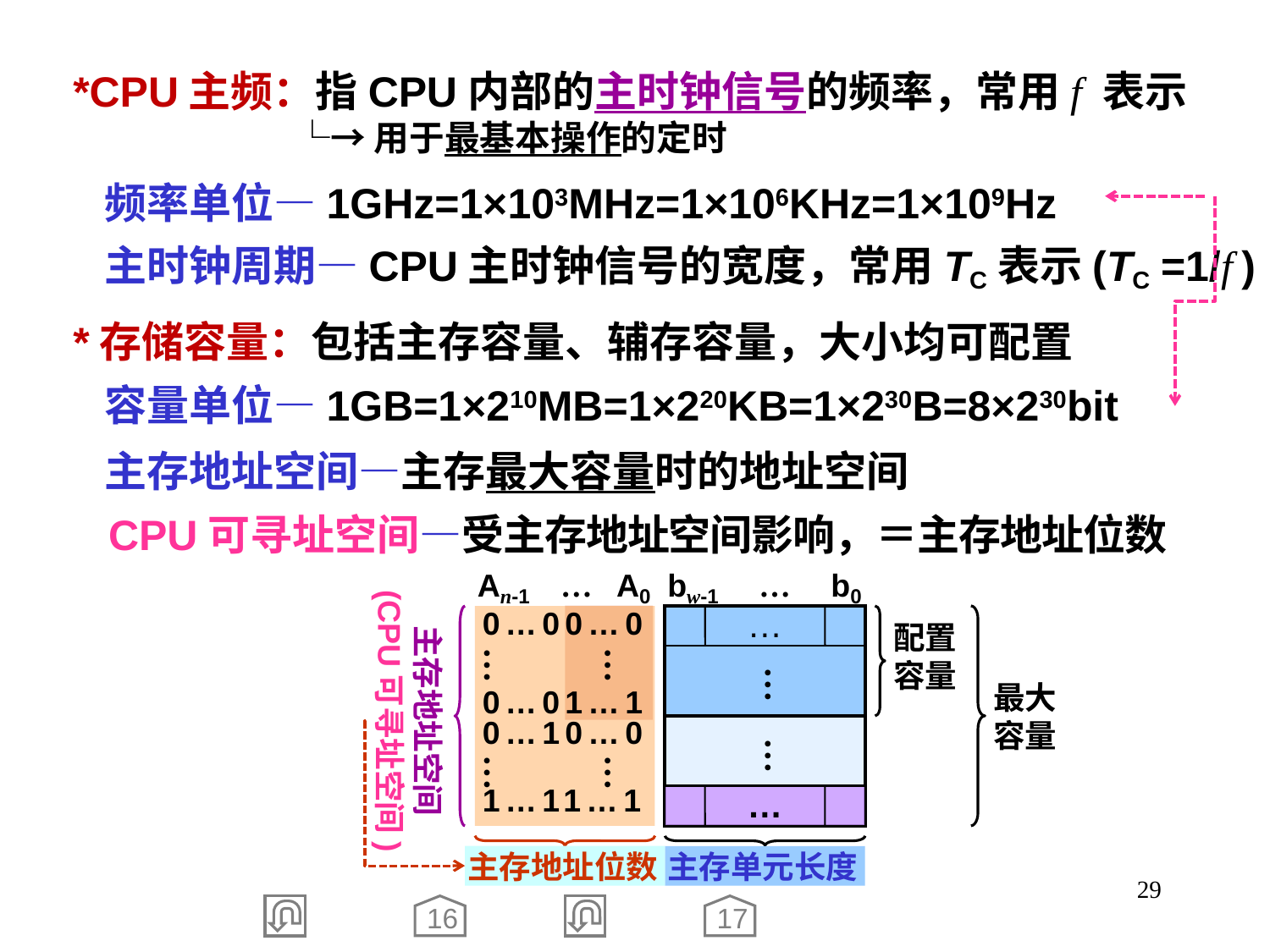

*CPU主频：指CPU内部的主时钟信号的频率，常用f 表示
                                └→用于最基本操作的定时
      频率单位—1GHz=1×103MHz=1×106KHz=1×109Hz
      主时钟周期—CPU主时钟信号的宽度，常用TC表示(TC =1/f )
   *存储容量：包括主存容量、辅存容量，大小均可配置
      容量单位—1GB=1×210MB=1×220KB=1×230B=8×230bit
      主存地址空间—主存最大容量时的地址空间
      CPU可寻址空间—受主存地址空间影响，＝主存地址位数
An-1    …   A0
bw-1     …     b0
主存地址空间
(CPU可寻址空间)

0…00…0

0…01…1 0…10…0

1…11…1

…

配置
容量
…         …

…         …

…    …
最大容量

…

主存地址位数
主存单元长度
29

16

17